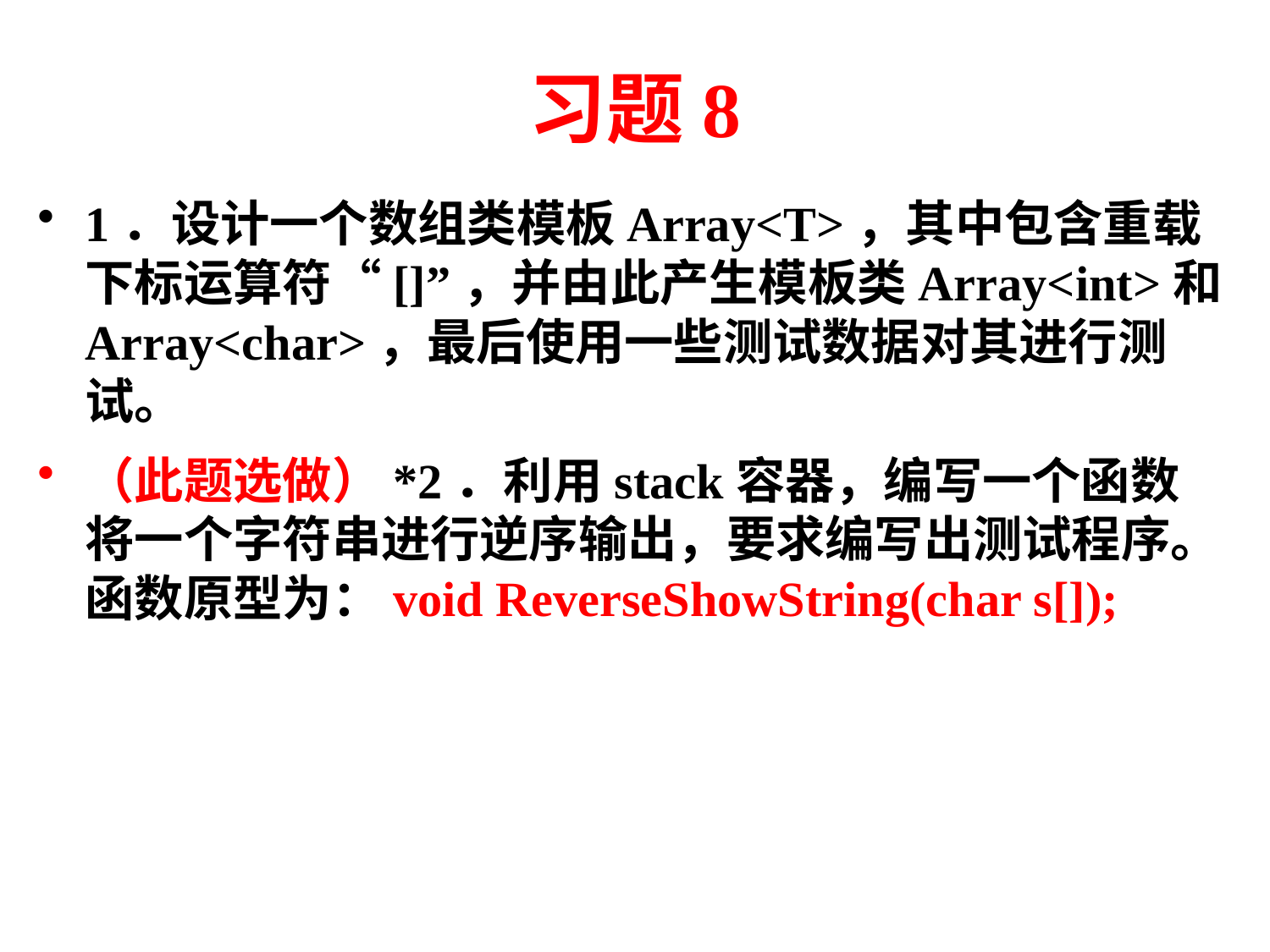

# 习题8
1．设计一个数组类模板Array<T>，其中包含重载下标运算符“[]”，并由此产生模板类Array<int>和Array<char>，最后使用一些测试数据对其进行测试。
（此题选做）*2．利用stack容器，编写一个函数将一个字符串进行逆序输出，要求编写出测试程序。函数原型为：void ReverseShowString(char s[]);